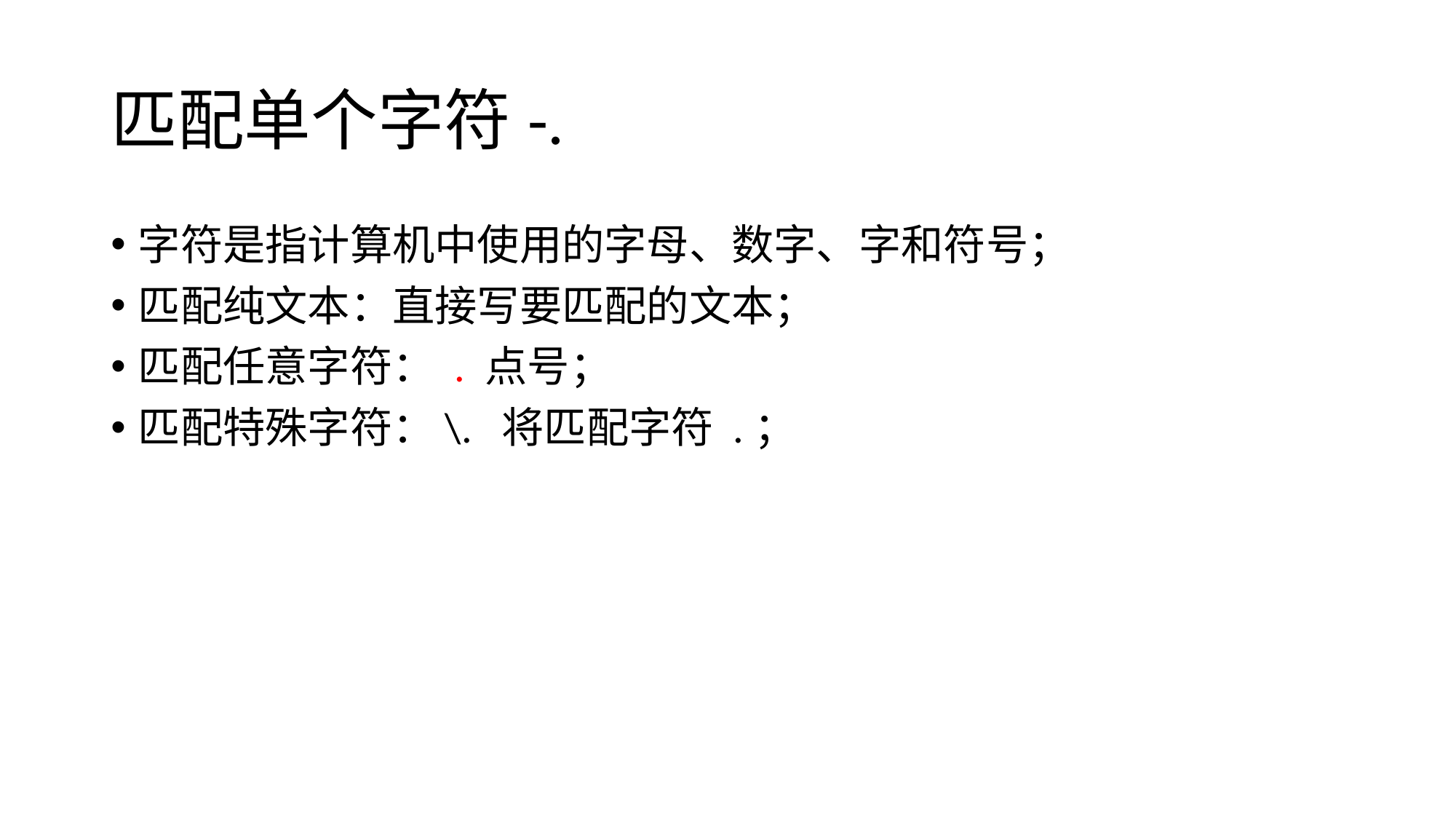

# 匹配单个字符-.
字符是指计算机中使用的字母、数字、字和符号；
匹配纯文本：直接写要匹配的文本；
匹配任意字符： . 点号；
匹配特殊字符：\.  将匹配字符 .；